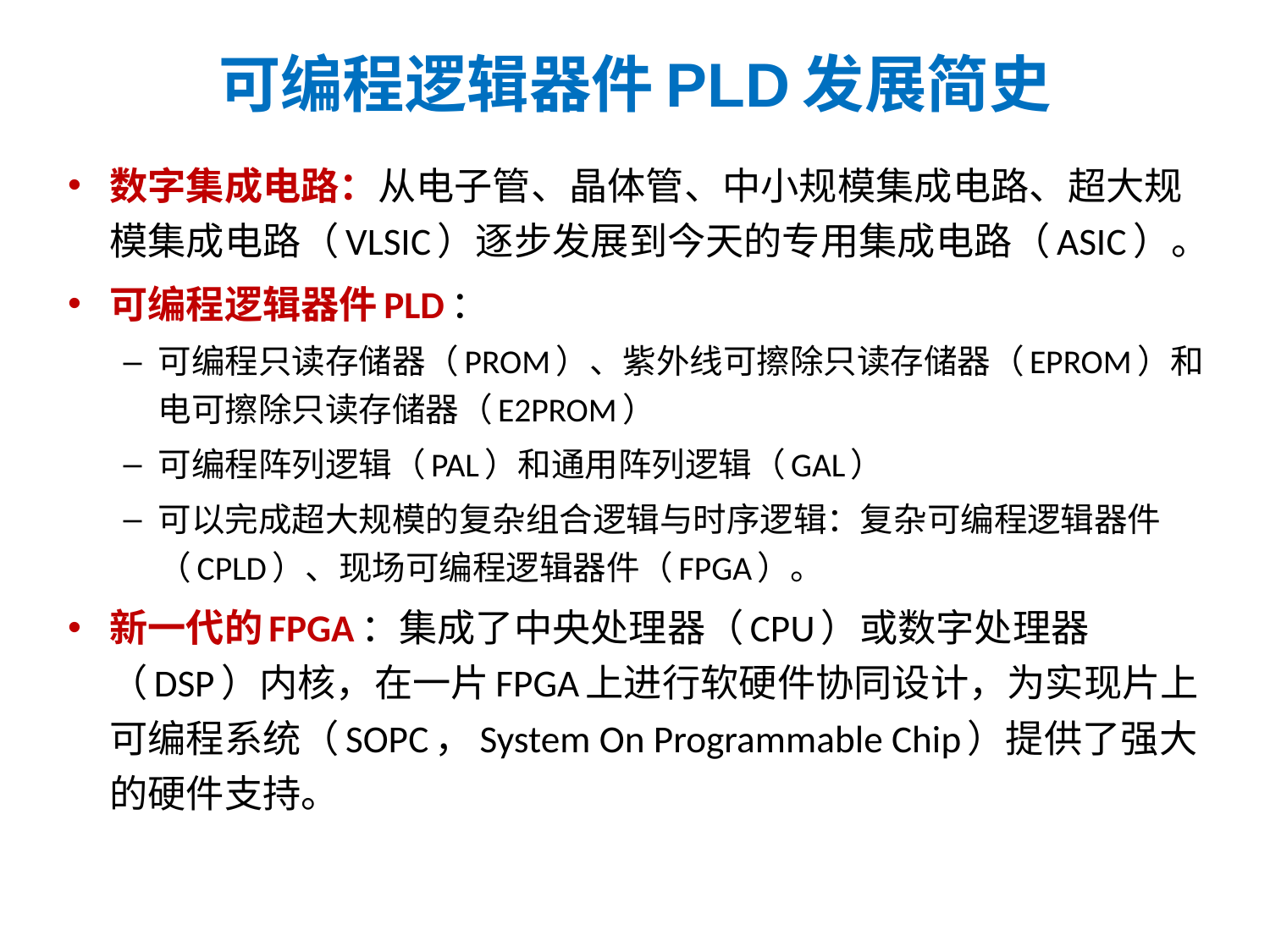

# 可编程逻辑器件PLD发展简史
数字集成电路：从电子管、晶体管、中小规模集成电路、超大规模集成电路（VLSIC）逐步发展到今天的专用集成电路（ASIC）。
可编程逻辑器件PLD：
可编程只读存储器（PROM）、紫外线可擦除只读存储器（EPROM）和电可擦除只读存储器（E2PROM）
可编程阵列逻辑（PAL）和通用阵列逻辑（GAL）
可以完成超大规模的复杂组合逻辑与时序逻辑：复杂可编程逻辑器件（CPLD）、现场可编程逻辑器件（FPGA）。
新一代的FPGA：集成了中央处理器（CPU）或数字处理器（DSP）内核，在一片FPGA上进行软硬件协同设计，为实现片上可编程系统（SOPC，System On Programmable Chip）提供了强大的硬件支持。